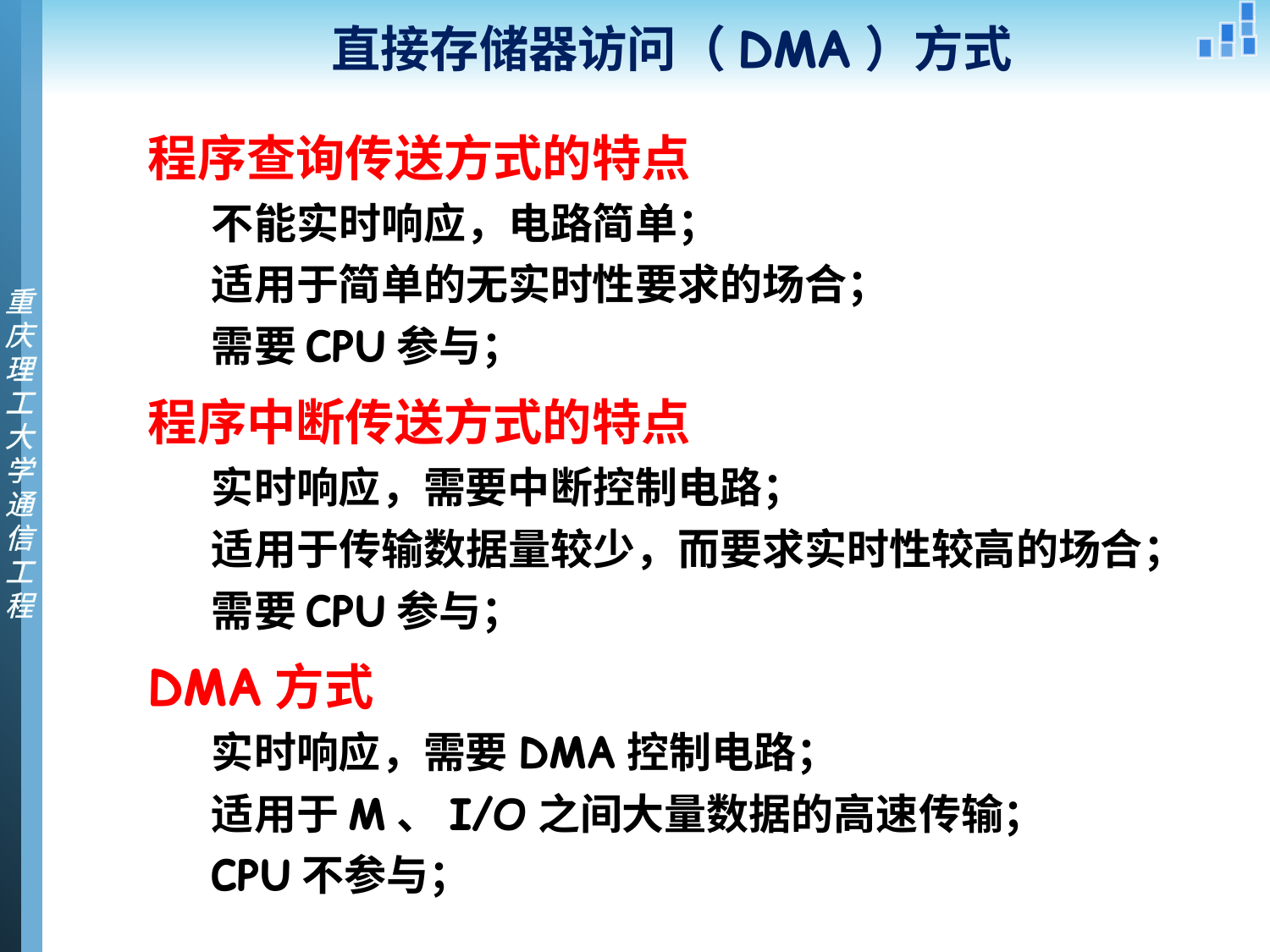

# 直接存储器访问（DMA）方式
程序查询传送方式的特点
不能实时响应，电路简单；
适用于简单的无实时性要求的场合；
需要CPU参与；
程序中断传送方式的特点
实时响应，需要中断控制电路；
适用于传输数据量较少，而要求实时性较高的场合；
需要CPU参与；
DMA方式
实时响应，需要DMA控制电路；
适用于M、I/O之间大量数据的高速传输；
CPU不参与；
39